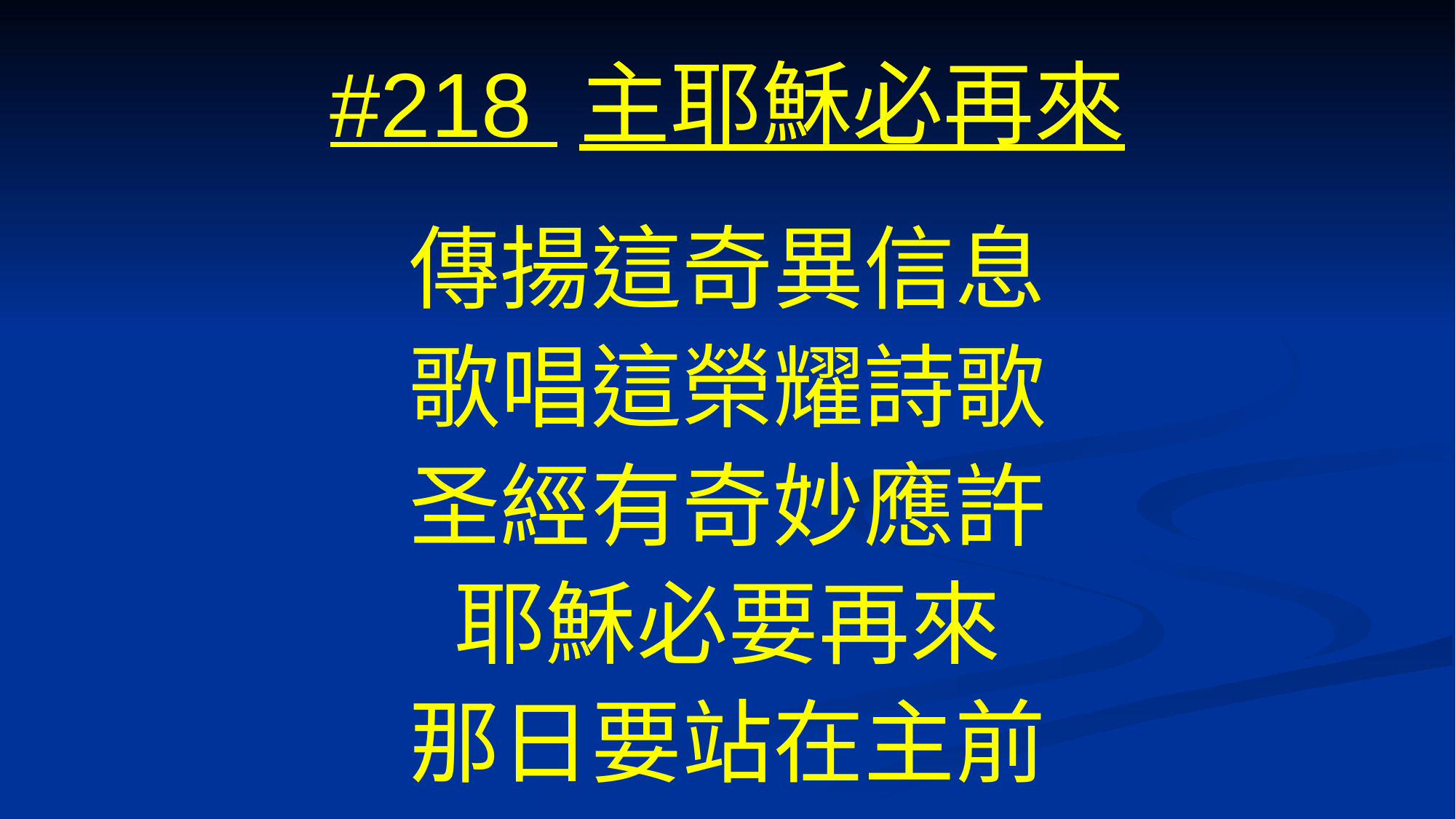

# #218 主耶穌必再來
傳揚這奇異信息
歌唱這榮耀詩歌
圣經有奇妙應許
耶穌必要再來
那日要站在主前